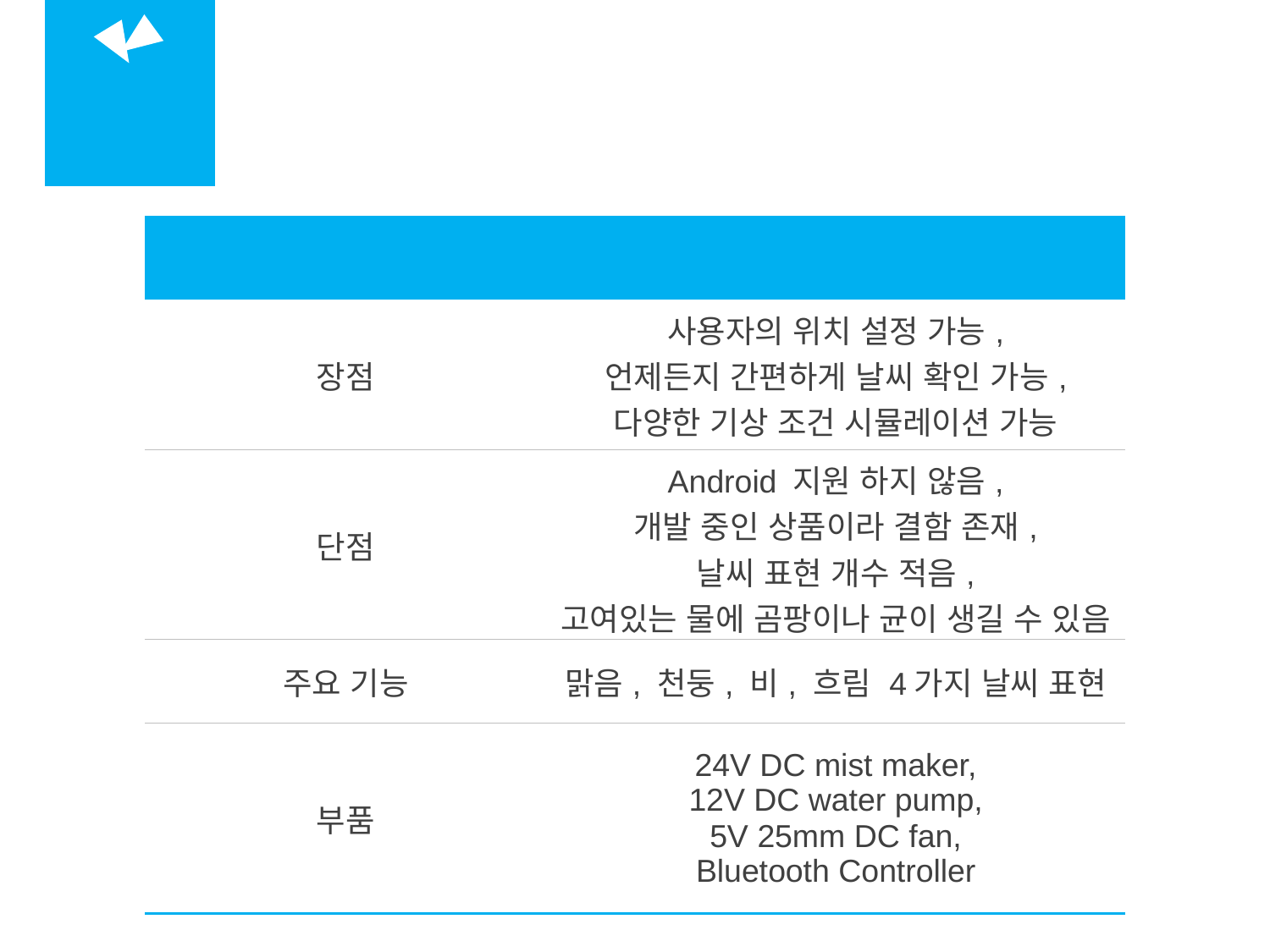

03
Tempescope
| 조사 내용 | Tempescope |
| --- | --- |
| 장점 | 사용자의 위치 설정 가능, 언제든지 간편하게 날씨 확인 가능, 다양한 기상 조건 시뮬레이션 가능 |
| 단점 | Android 지원 하지 않음, 개발 중인 상품이라 결함 존재, 날씨 표현 개수 적음, 고여있는 물에 곰팡이나 균이 생길 수 있음 |
| 주요 기능 | 맑음, 천둥, 비, 흐림 4가지 날씨 표현 |
| 부품 | 24V DC mist maker, 12V DC water pump, 5V 25mm DC fan, Bluetooth Controller |